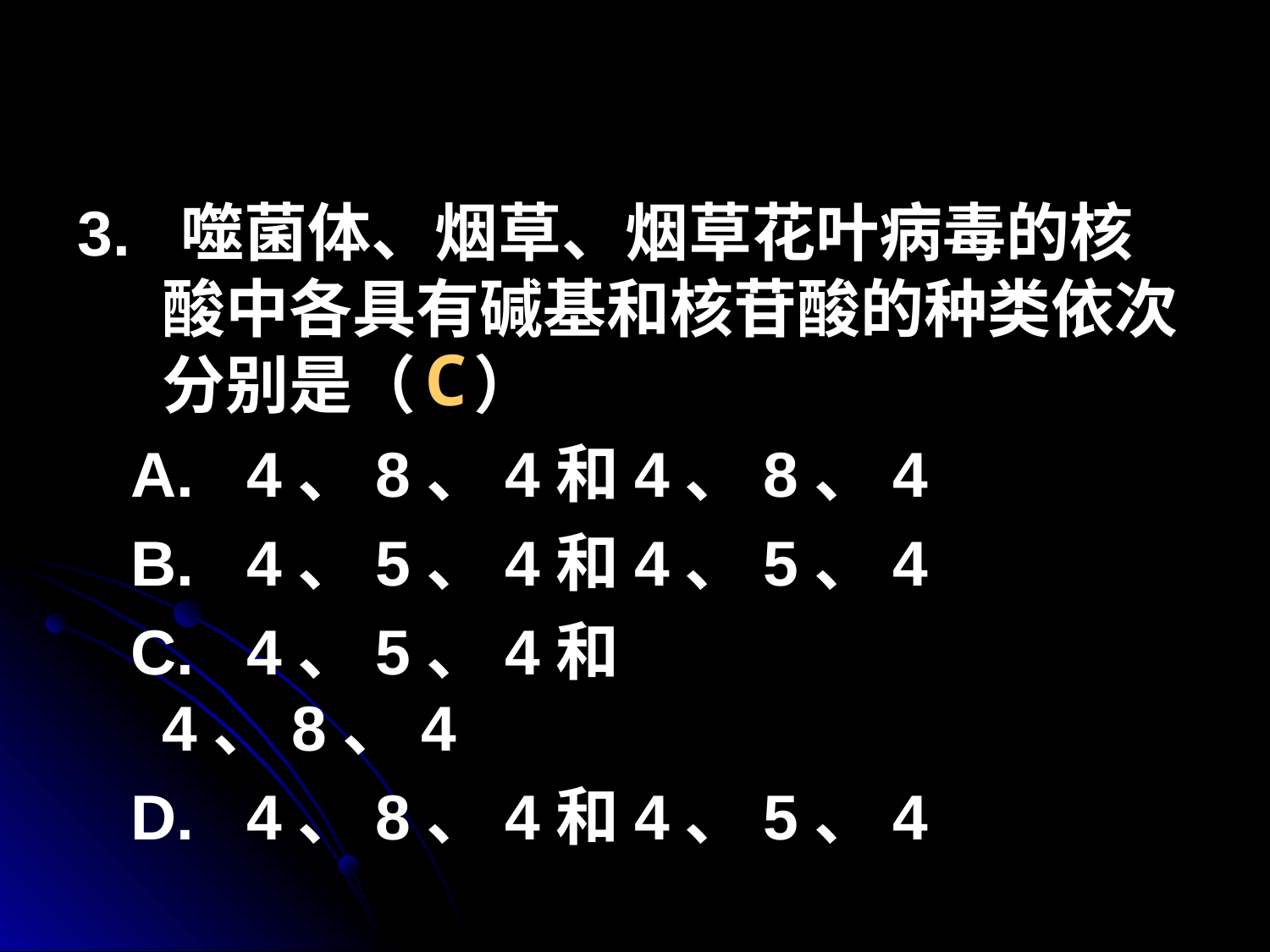

3.  噬菌体、烟草、烟草花叶病毒的核酸中各具有碱基和核苷酸的种类依次分别是（    ）
   A.   4、8、4和4、8、4
   B.   4、5、4和4、5、4
   C.   4、5、4和4、8、4
   D.   4、8、4和4、5、4
C